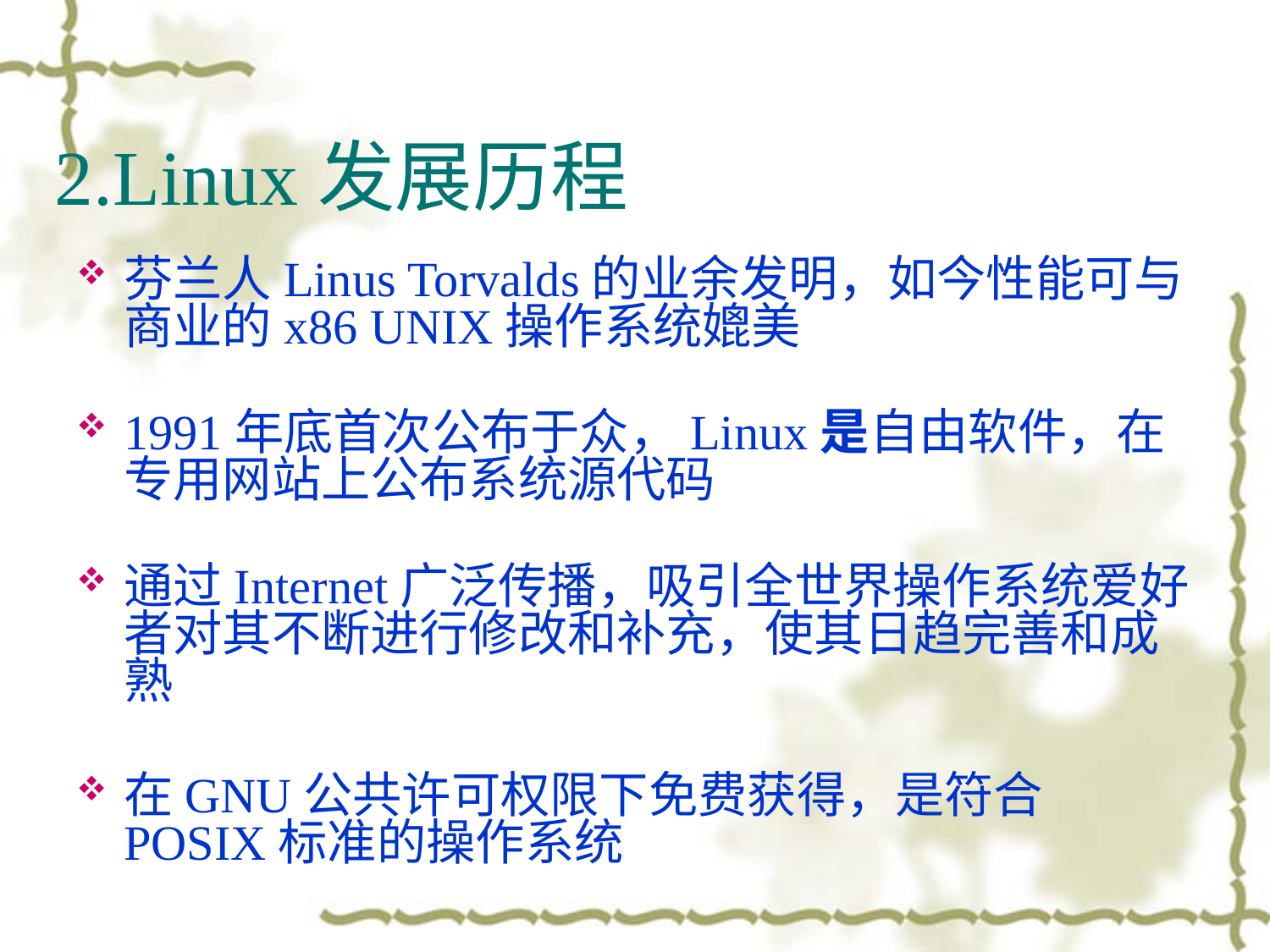

# 2.Linux发展历程
芬兰人Linus Torvalds的业余发明，如今性能可与商业的x86 UNIX操作系统媲美

1991年底首次公布于众，Linux是自由软件，在专用网站上公布系统源代码

通过Internet广泛传播，吸引全世界操作系统爱好者对其不断进行修改和补充，使其日趋完善和成熟

在GNU公共许可权限下免费获得，是符合POSIX标准的操作系统